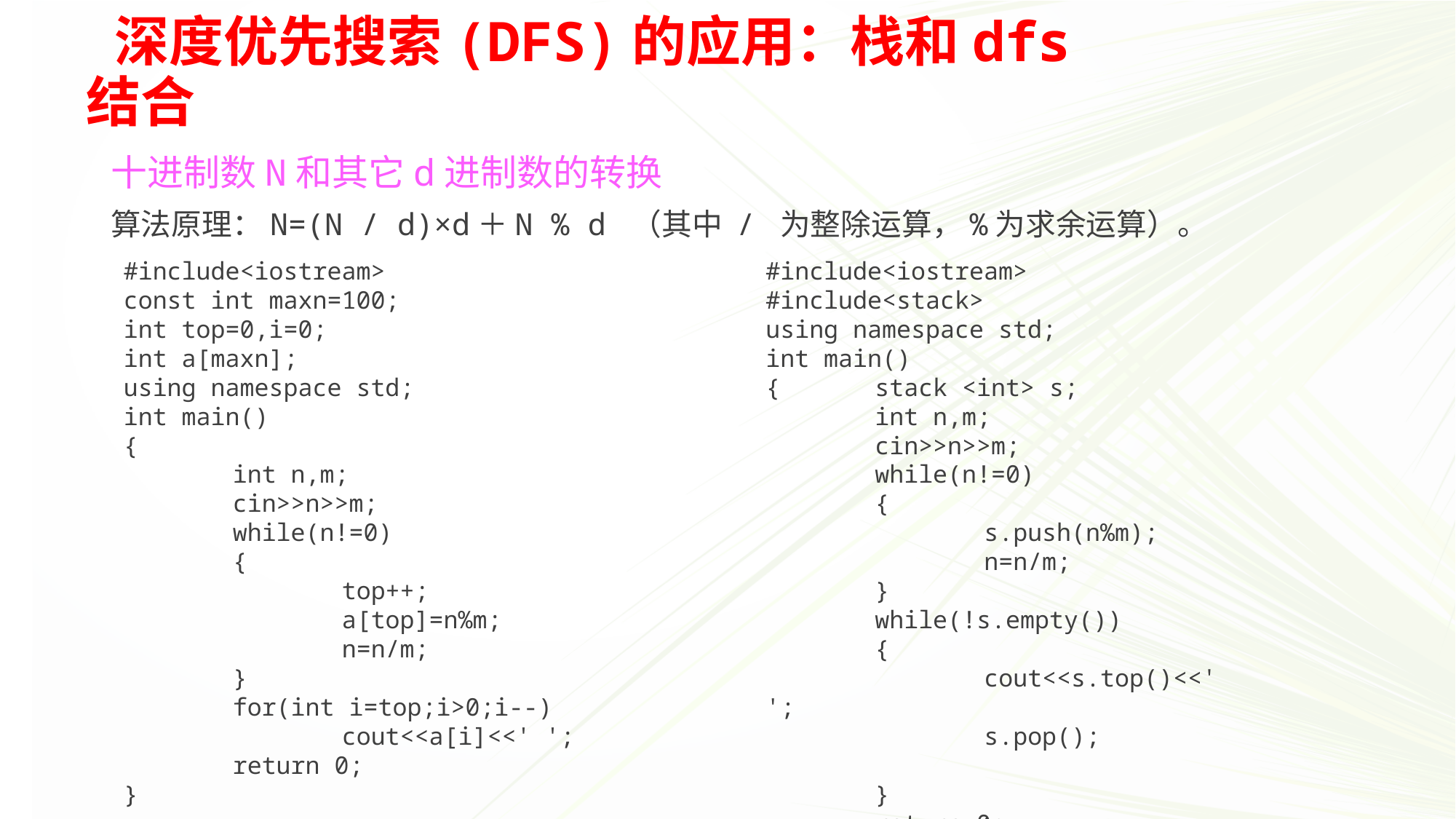

深度优先搜索(DFS)的应用：栈和dfs结合
十进制数N和其它d进制数的转换
算法原理：N=(N / d)×d＋N % d （其中 / 为整除运算，%为求余运算）。

#include<iostream>
const int maxn=100;
int top=0,i=0;
int a[maxn];
using namespace std;
int main()
{
	int n,m;
	cin>>n>>m;
	while(n!=0)
	{
		top++;
		a[top]=n%m;
		n=n/m;
	}
	for(int i=top;i>0;i--)
		cout<<a[i]<<' ';
	return 0;
}
#include<iostream>
#include<stack>
using namespace std;
int main()
{	stack <int> s;
	int n,m;
	cin>>n>>m;
	while(n!=0)
	{
		s.push(n%m);
		n=n/m;
	}
	while(!s.empty())
	{
		cout<<s.top()<<' ';
		s.pop();
	}
	return 0;
}